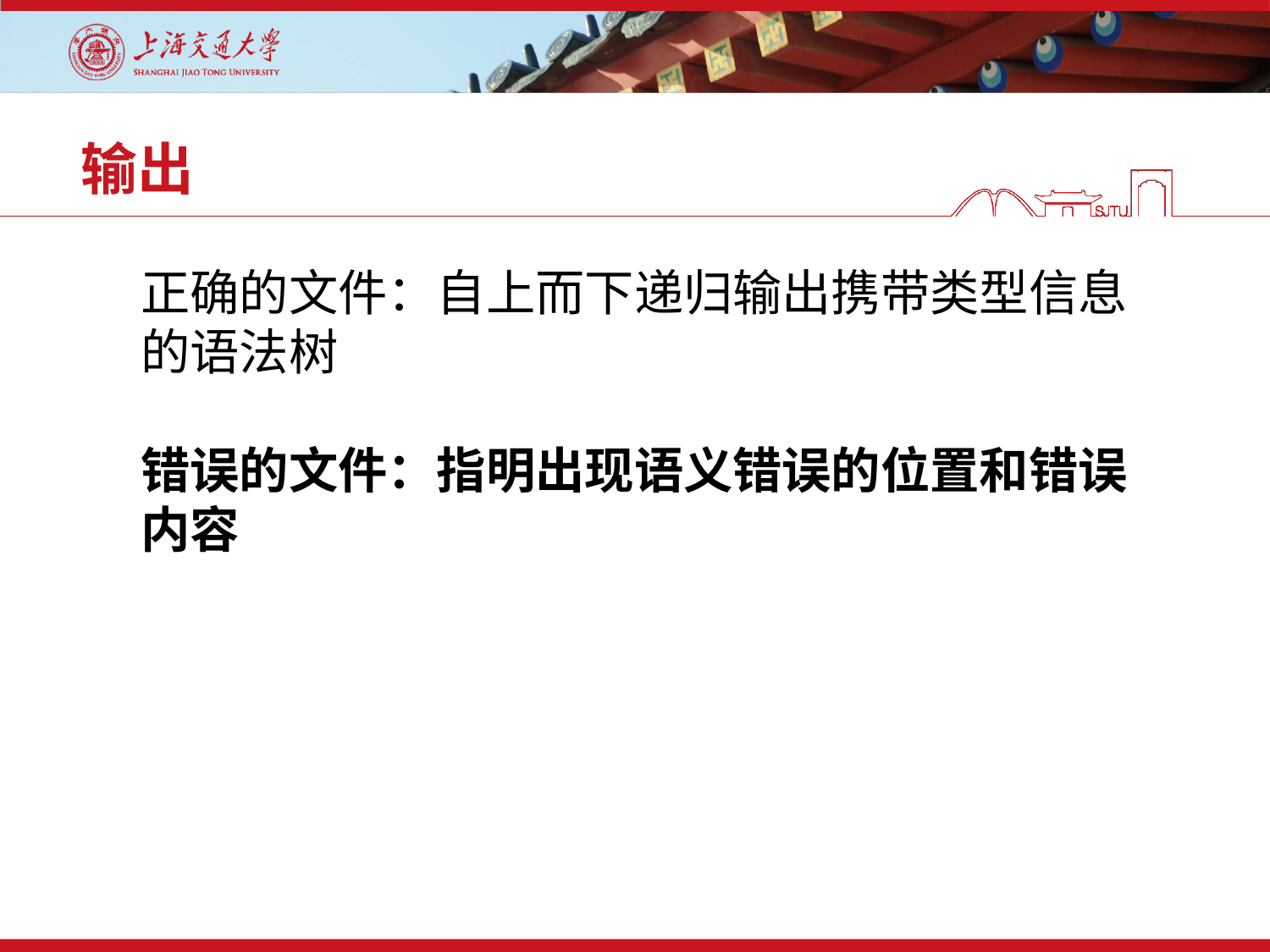

# 输出
正确的文件：自上而下递归输出携带类型信息的语法树

错误的文件：指明出现语义错误的位置和错误内容